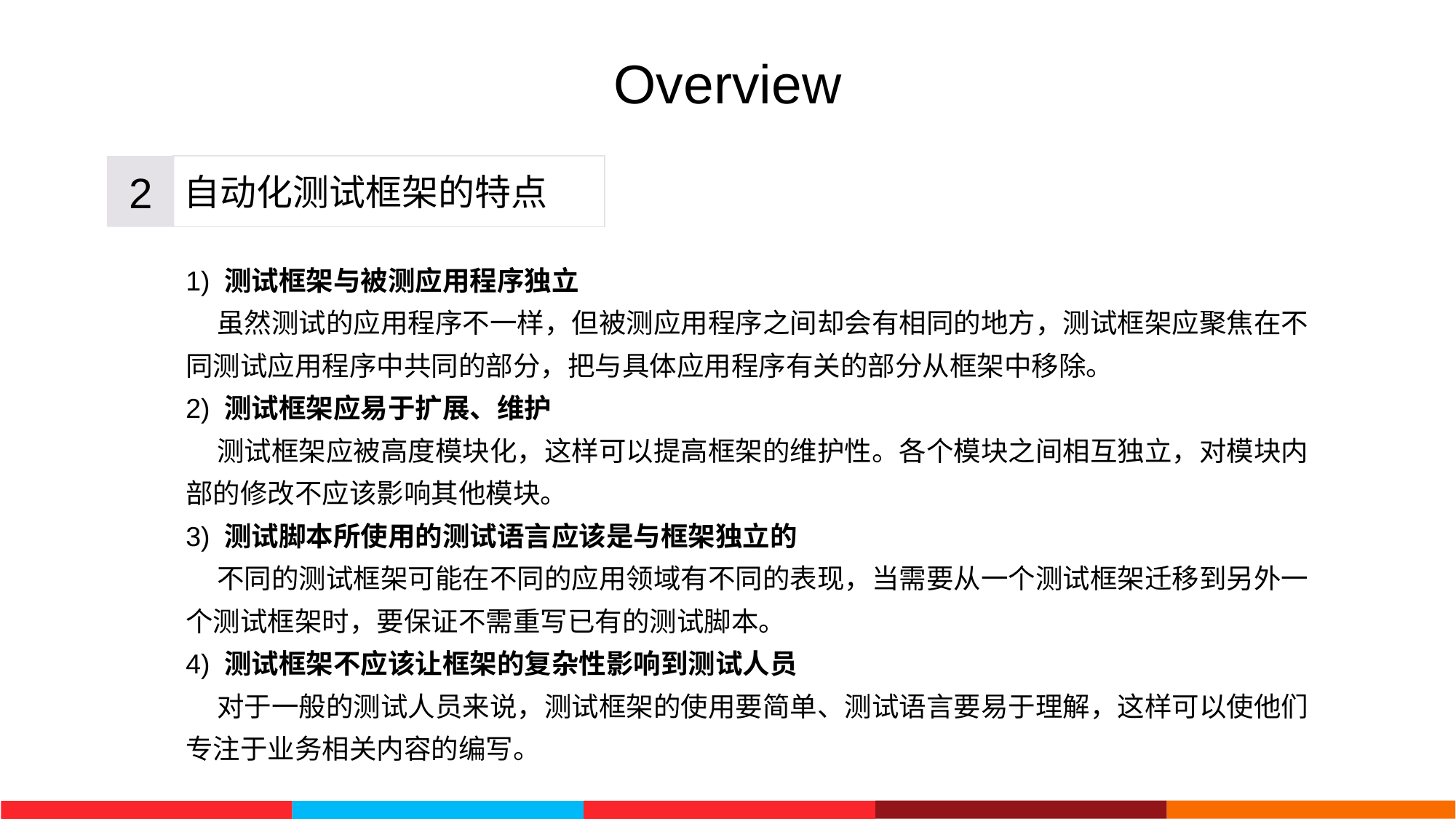

Overview
2
自动化测试框架的特点
1) 测试框架与被测应用程序独立
    虽然测试的应用程序不一样，但被测应用程序之间却会有相同的地方，测试框架应聚焦在不同测试应用程序中共同的部分，把与具体应用程序有关的部分从框架中移除。
2) 测试框架应易于扩展、维护
    测试框架应被高度模块化，这样可以提高框架的维护性。各个模块之间相互独立，对模块内部的修改不应该影响其他模块。
3) 测试脚本所使用的测试语言应该是与框架独立的
    不同的测试框架可能在不同的应用领域有不同的表现，当需要从一个测试框架迁移到另外一个测试框架时，要保证不需重写已有的测试脚本。
4) 测试框架不应该让框架的复杂性影响到测试人员
    对于一般的测试人员来说，测试框架的使用要简单、测试语言要易于理解，这样可以使他们专注于业务相关内容的编写。